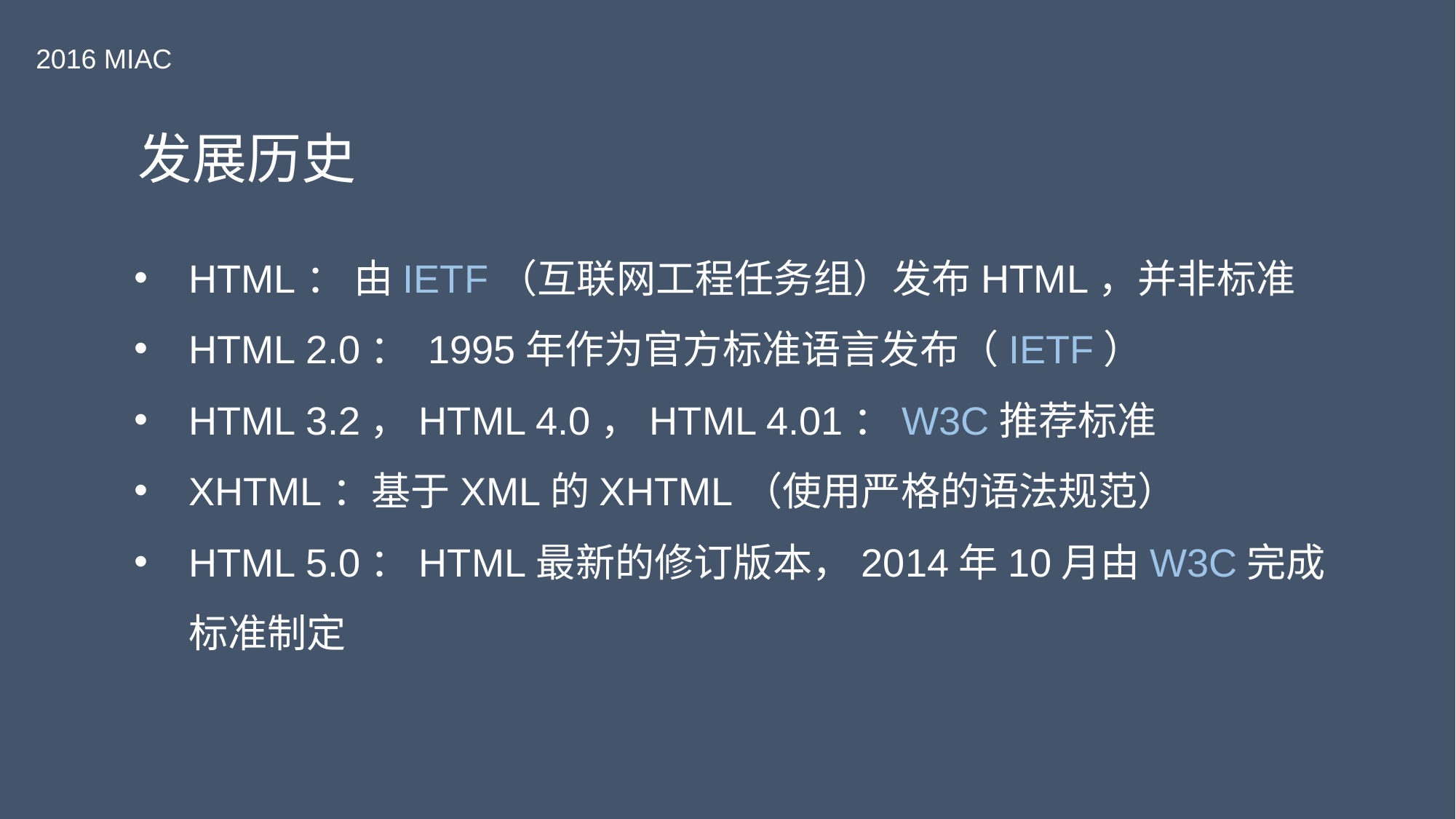

2016 MIAC
发展历史
HTML： 由IETF（互联网工程任务组）发布HTML，并非标准
HTML 2.0： 1995年作为官方标准语言发布（IETF）
HTML 3.2，HTML 4.0，HTML 4.01：W3C推荐标准
XHTML：基于XML的XHTML（使用严格的语法规范）
HTML 5.0：HTML最新的修订版本，2014年10月由W3C完成标准制定